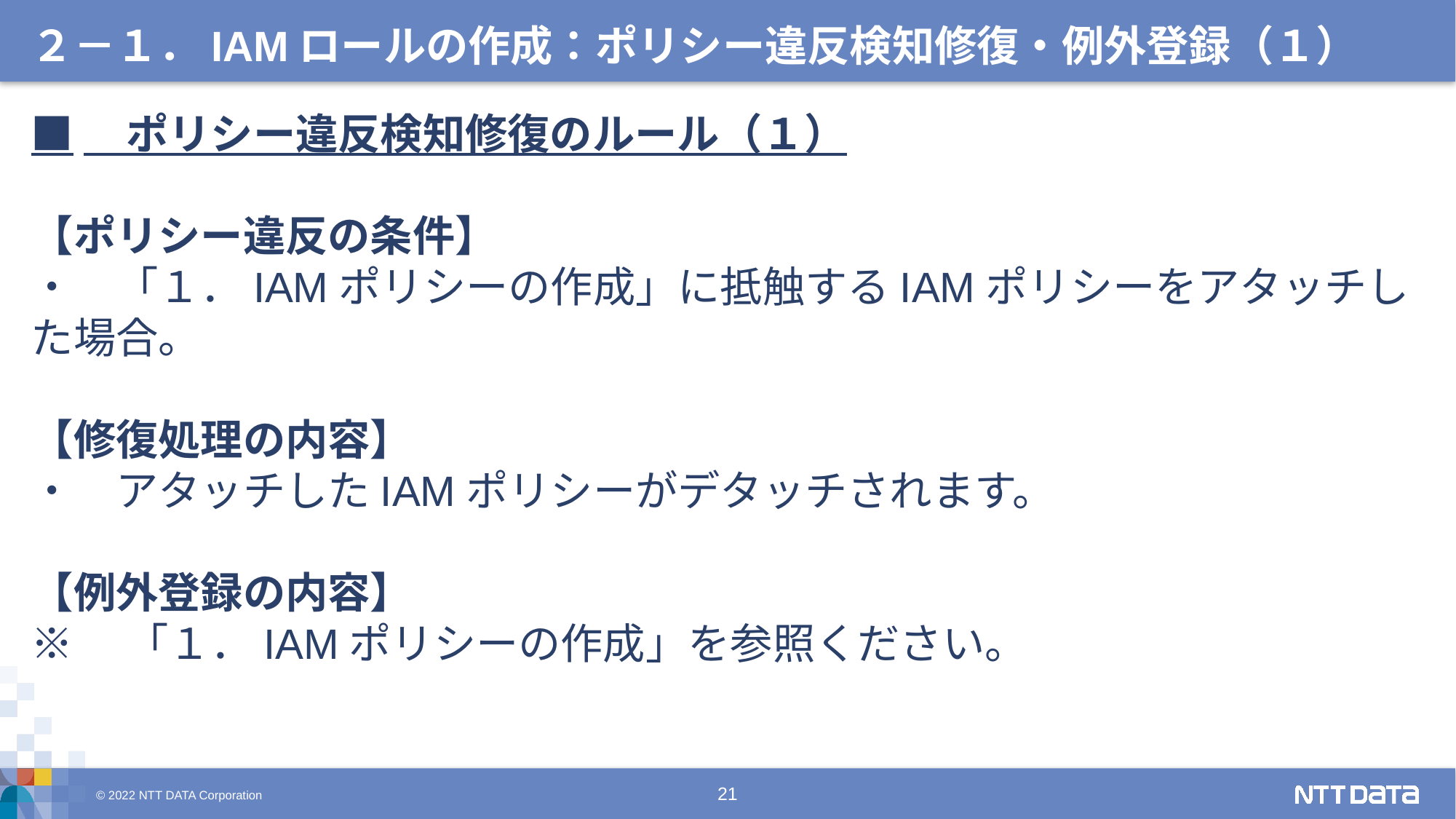

２－１．IAMロールの作成：ポリシー違反検知修復・例外登録（１）
■　ポリシー違反検知修復のルール（１）

【ポリシー違反の条件】
・　「１．IAMポリシーの作成」に抵触するIAMポリシーをアタッチした場合。

【修復処理の内容】
・　アタッチしたIAMポリシーがデタッチされます。

【例外登録の内容】
※　「１．IAMポリシーの作成」を参照ください。